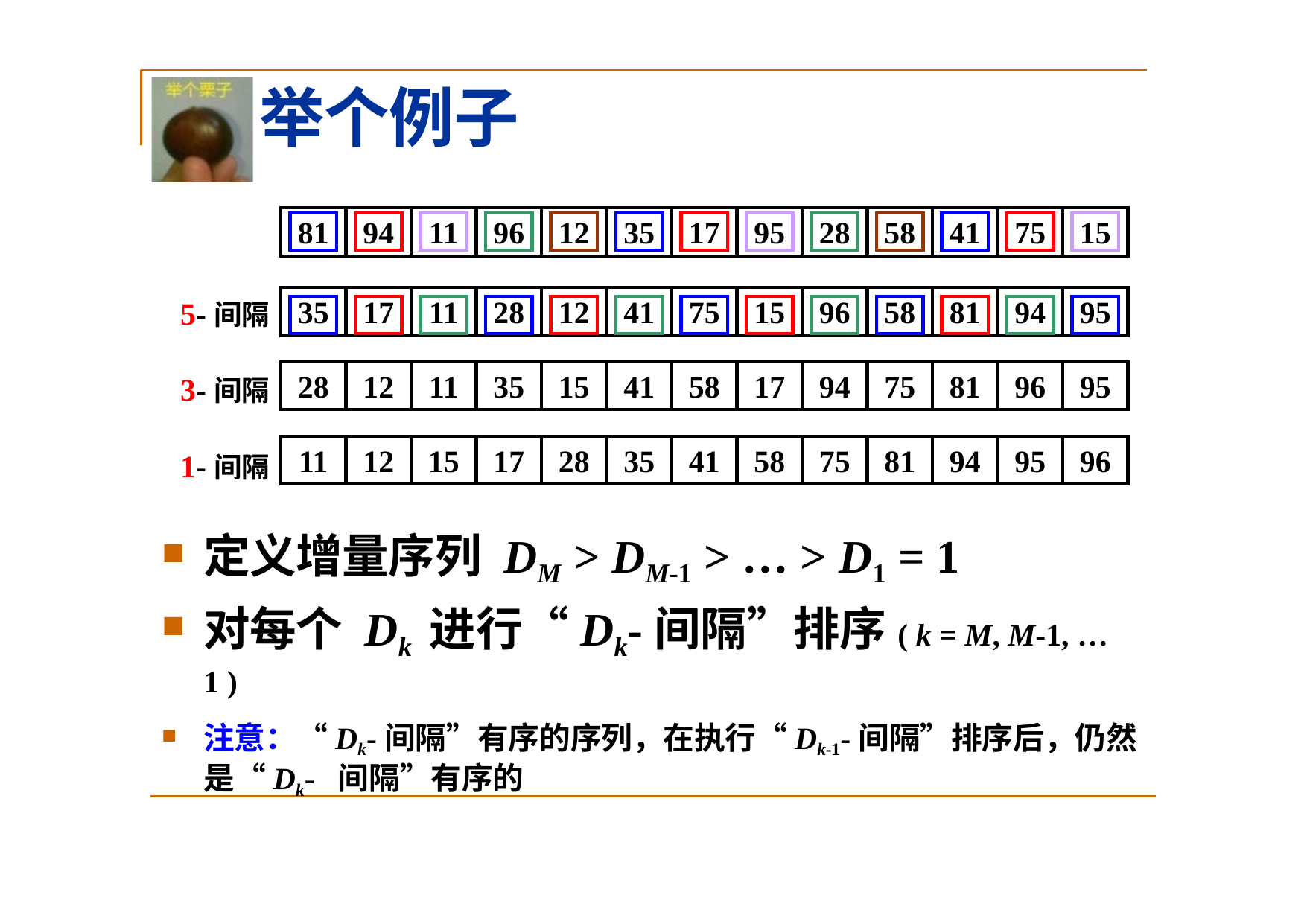

# 举个例子

81
94
11
96
12
35
17
95
28
58
41
75
15

35
41
81
17
75
94
11
15
95
28
96
12
58
5-间隔

3-间隔

1-间隔

定义增量序列 DM > DM-1 > … > D1 = 1
对每个 Dk 进行“Dk-间隔”排序( k = M, M-1, … 1 )
注意：“Dk-间隔”有序的序列，在执行“Dk-1-间隔”排序后，仍然是“Dk-  间隔”有序的

28
35
58
75
95
12
15
17
81
11
41
94
96
11
12
15
17
28
35
41
58
75
81
94
95
96